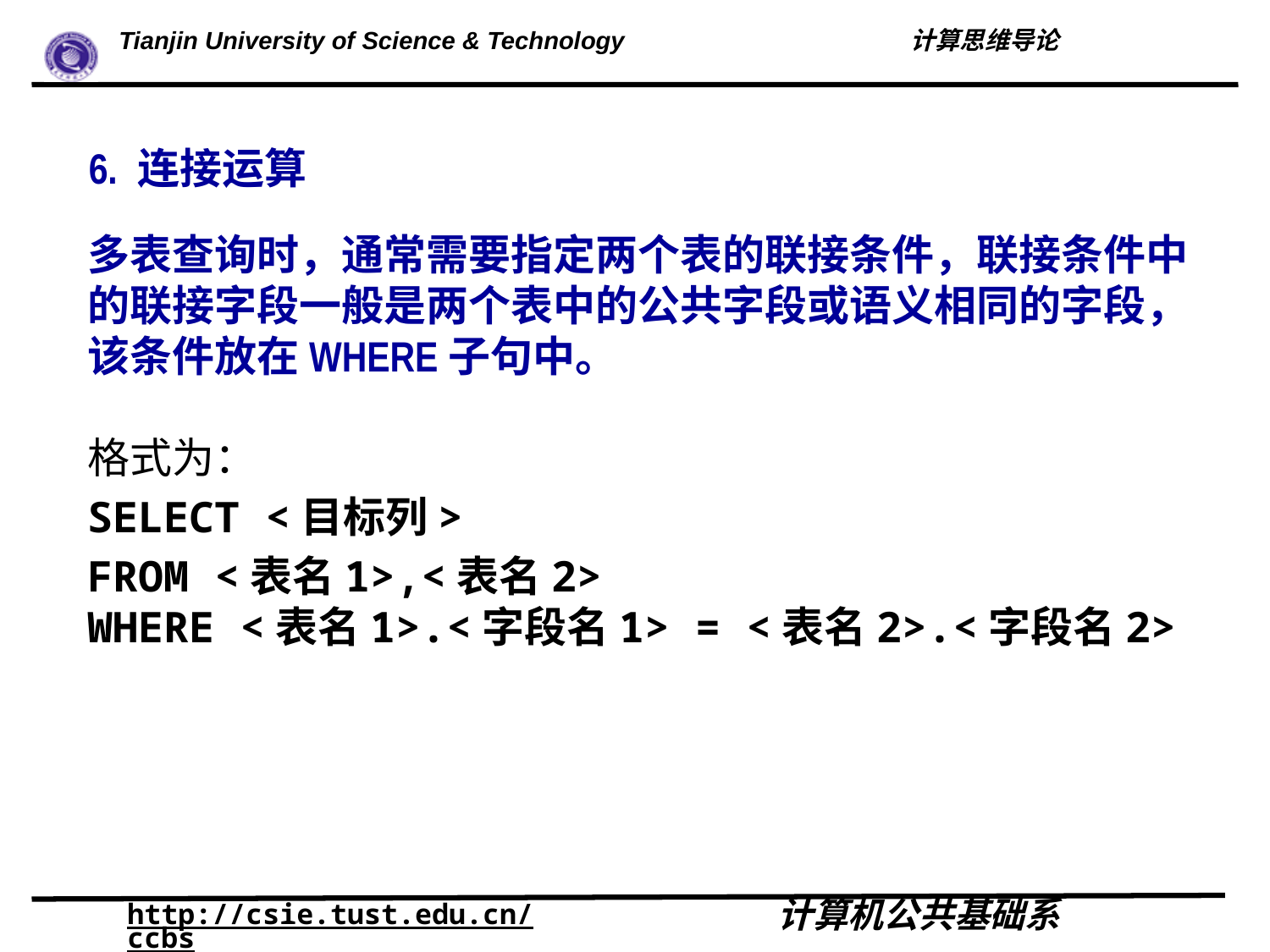

6. 连接运算
多表查询时，通常需要指定两个表的联接条件，联接条件中的联接字段一般是两个表中的公共字段或语义相同的字段，该条件放在WHERE子句中。

格式为：
SELECT <目标列>
FROM <表名1>,<表名2>
WHERE <表名1>.<字段名1> = <表名2>.<字段名2>